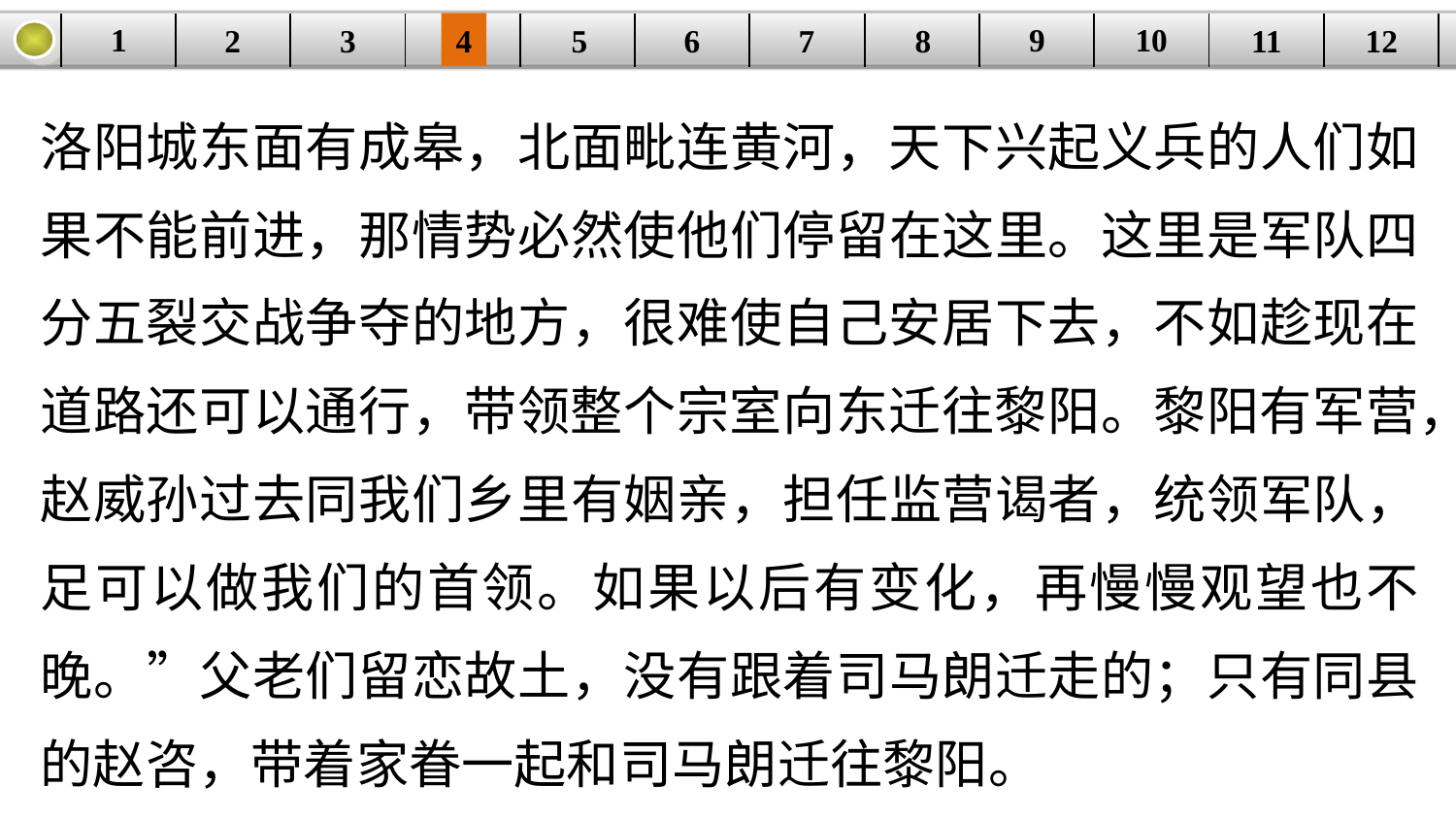

9
10
1
3
4
5
6
8
11
2
12
|  |  |  |  |  |  |  |  |  |  |  |  |
| --- | --- | --- | --- | --- | --- | --- | --- | --- | --- | --- | --- |
7

洛阳城东面有成皋，北面毗连黄河，天下兴起义兵的人们如果不能前进，那情势必然使他们停留在这里。这里是军队四分五裂交战争夺的地方，很难使自己安居下去，不如趁现在道路还可以通行，带领整个宗室向东迁往黎阳。黎阳有军营，赵威孙过去同我们乡里有姻亲，担任监营谒者，统领军队，足可以做我们的首领。如果以后有变化，再慢慢观望也不晚。”父老们留恋故土，没有跟着司马朗迁走的；只有同县的赵咨，带着家眷一起和司马朗迁往黎阳。